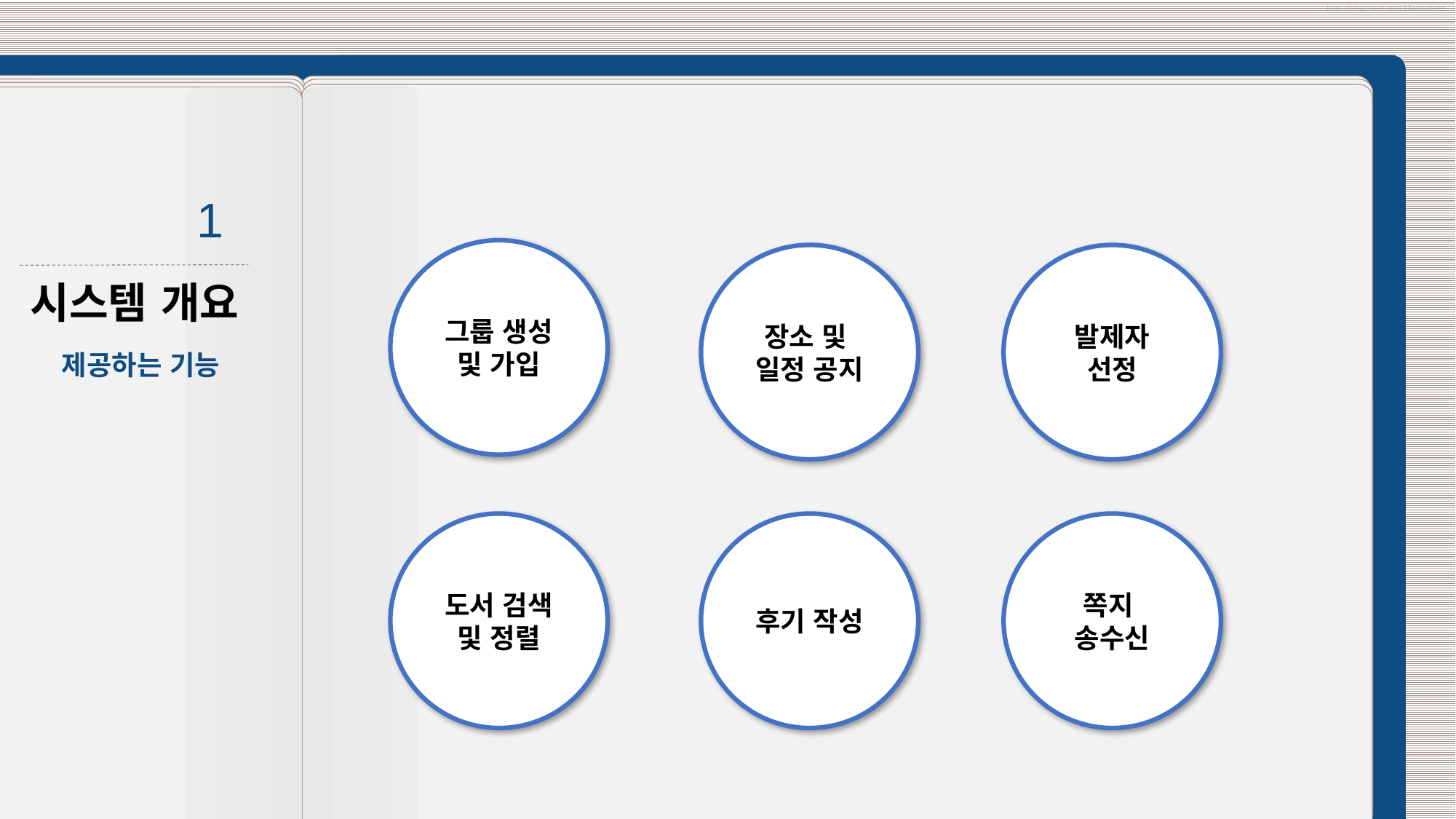

1
그룹 생성 및 가입
장소 및
일정 공지
발제자
선정
시스템 개요
제공하는 기능
도서 검색 및 정렬
후기 작성
쪽지
송수신